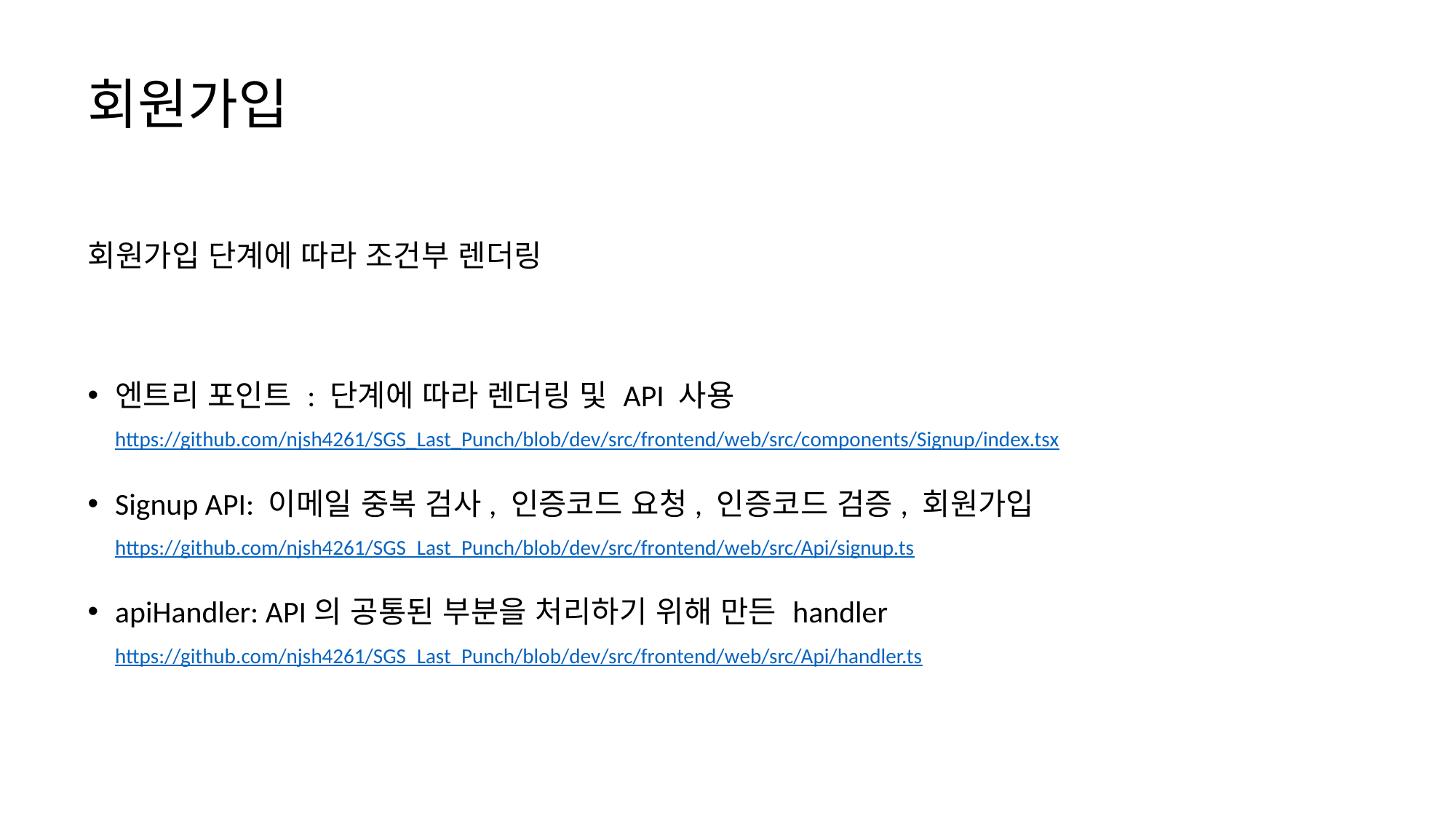

# 회원가입
회원가입 단계에 따라 조건부 렌더링

엔트리 포인트 : 단계에 따라 렌더링 및 API 사용
https://github.com/njsh4261/SGS_Last_Punch/blob/dev/src/frontend/web/src/components/Signup/index.tsx
Signup API: 이메일 중복 검사, 인증코드 요청, 인증코드 검증, 회원가입
https://github.com/njsh4261/SGS_Last_Punch/blob/dev/src/frontend/web/src/Api/signup.ts
apiHandler: API의 공통된 부분을 처리하기 위해 만든 handler
https://github.com/njsh4261/SGS_Last_Punch/blob/dev/src/frontend/web/src/Api/handler.ts